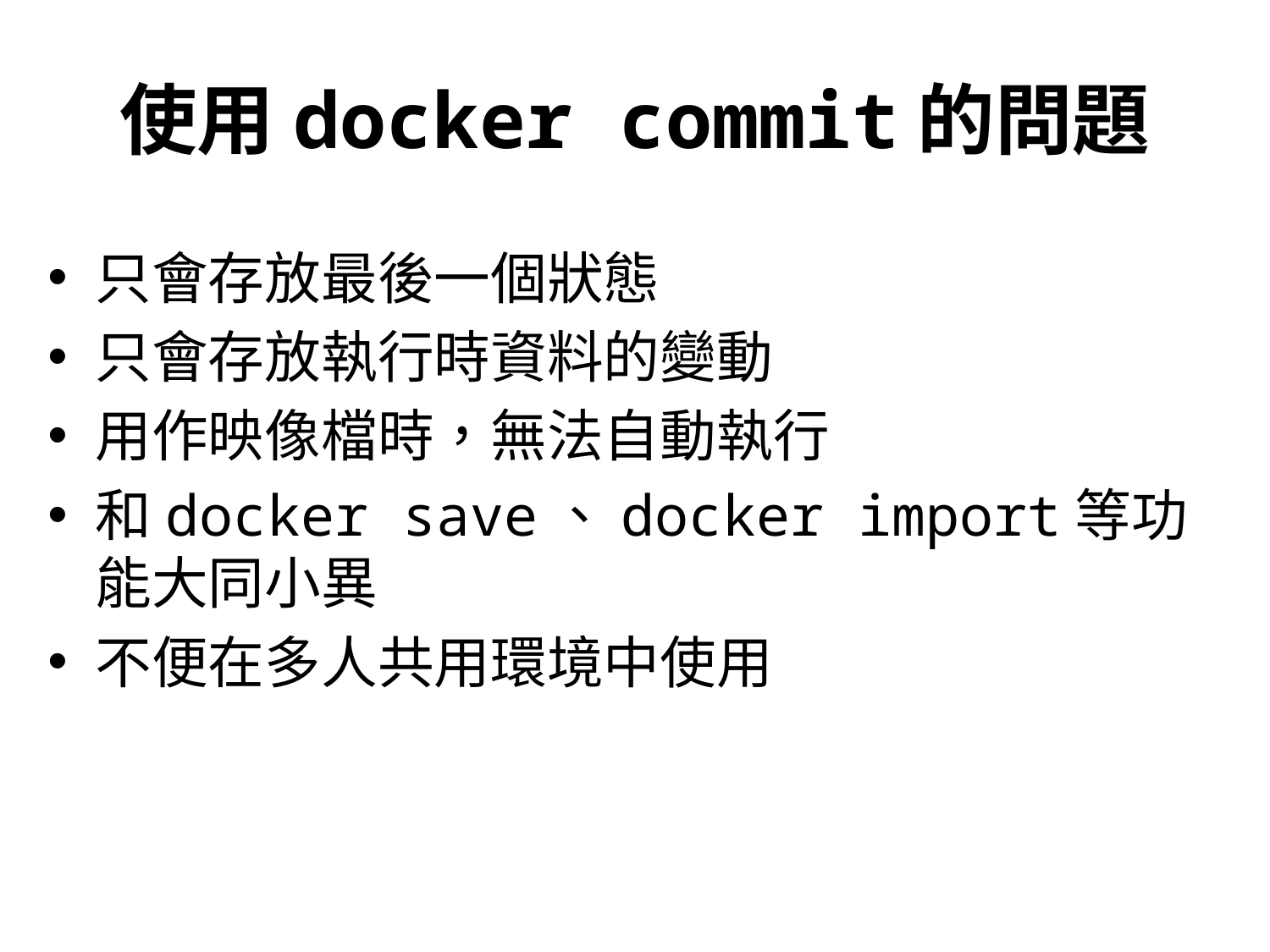

# 使用docker commit的問題
只會存放最後一個狀態
只會存放執行時資料的變動
用作映像檔時，無法自動執行
和docker save、docker import等功能大同小異
不便在多人共用環境中使用